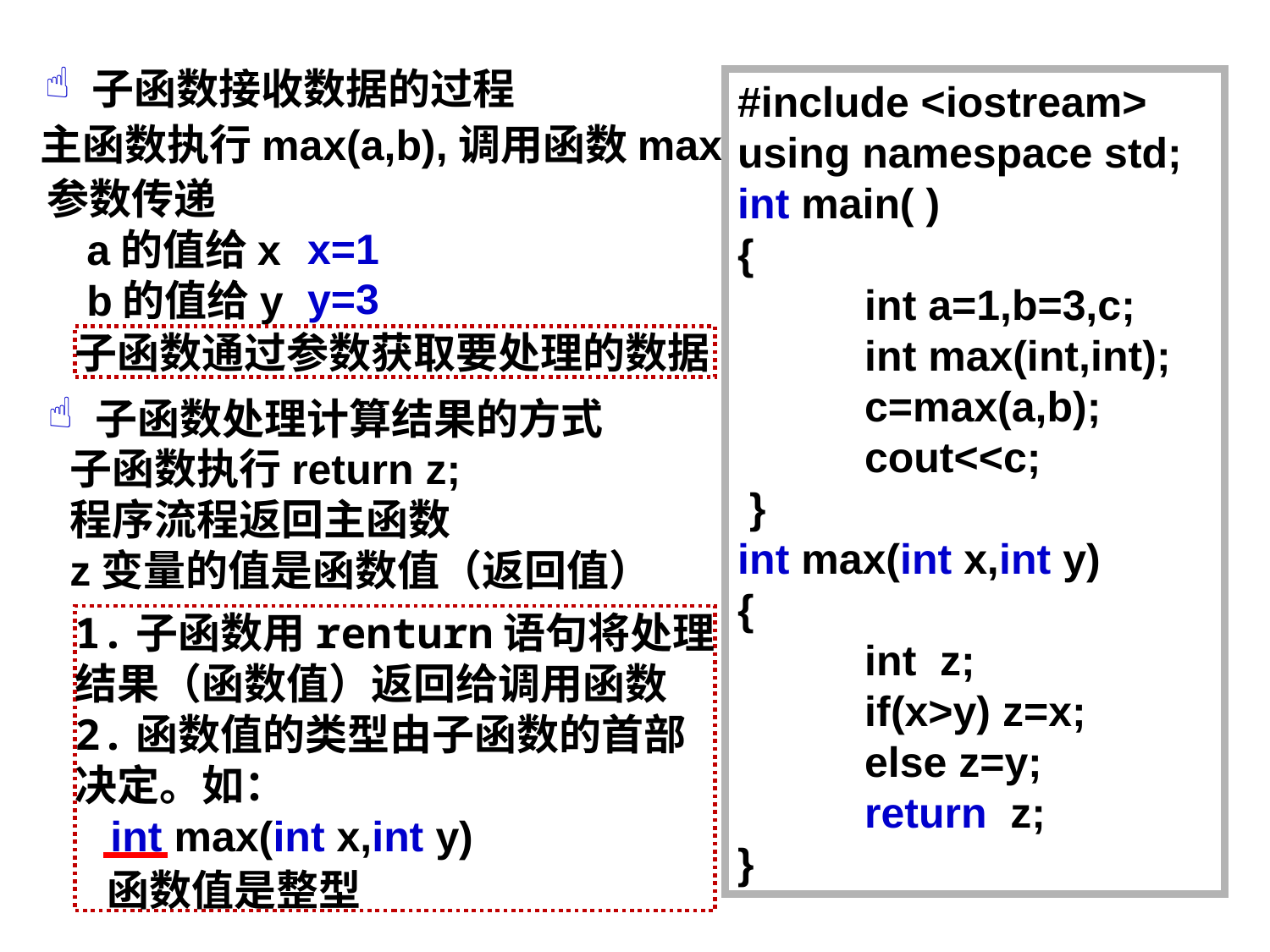

子函数接收数据的过程
#include <iostream>
using namespace std;
int main( )
{
	int a=1,b=3,c;
	int max(int,int);
	c=max(a,b);
	cout<<c;
 }
int max(int x,int y)
{
	int  z;
	if(x>y) z=x;
	else z=y;
	return  z;
}
主函数执行max(a,b),调用函数max
 参数传递
     a的值给x
     b的值给y
x=1
y=3
子函数通过参数获取要处理的数据
子函数处理计算结果的方式
子函数执行return z;
程序流程返回主函数
z变量的值是函数值（返回值）
1.子函数用renturn语句将处理结果（函数值）返回给调用函数
2.函数值的类型由子函数的首部决定。如：
   int max(int x,int y)

函数值是整型